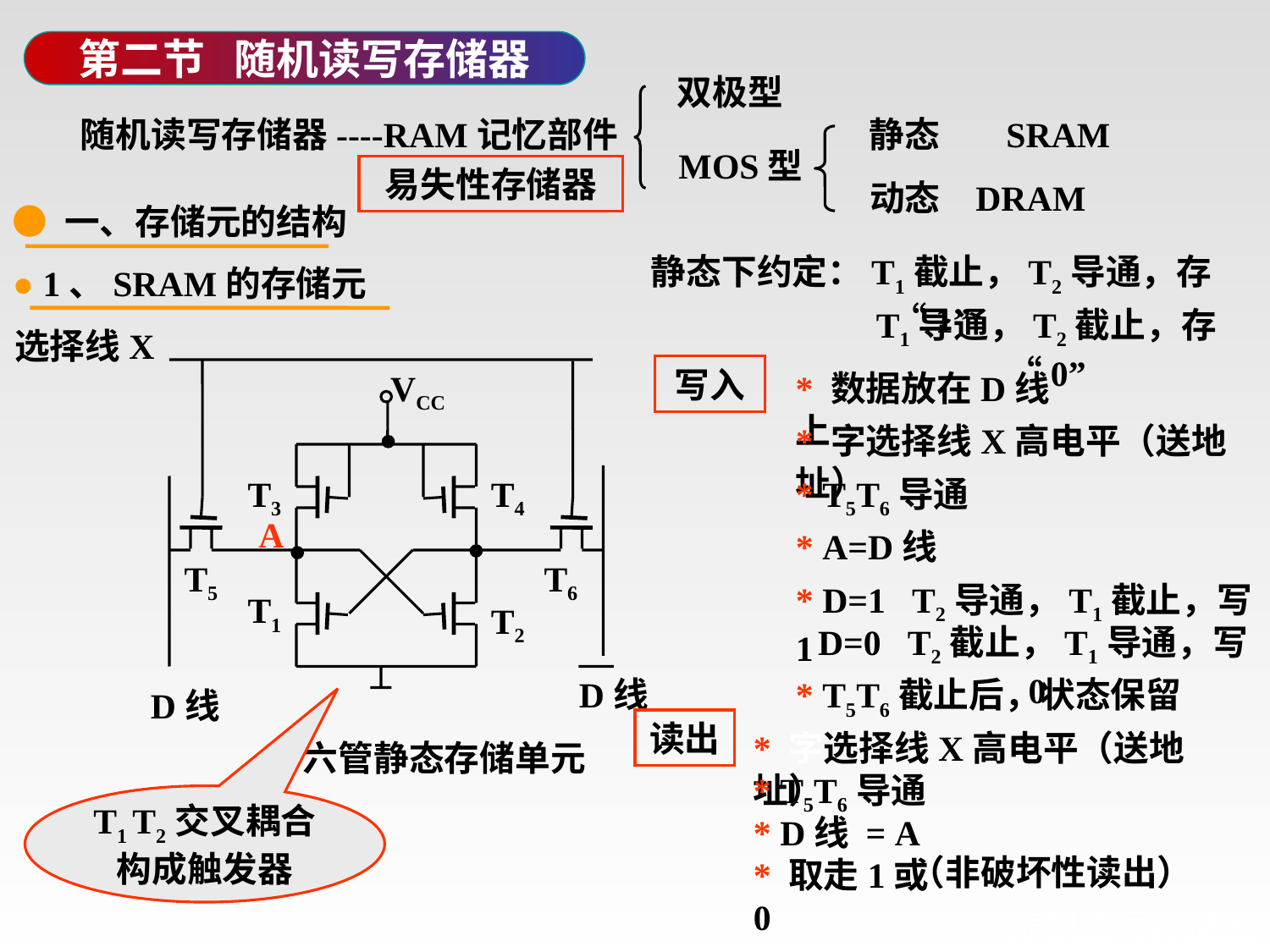

第二节   随机读写存储器
双极型

随机读写存储器----RAM记忆部件
静态
SRAM

MOS型
易失性存储器
动态
DRAM
● 一、存储元的结构

静态下约定：T1截止，T2导通，存“1”
● 1、SRAM的存储元

T1导通，T2截止，存“0”
选择线X

T3
T4

T5

T6

T1

T2

D线

D线

VCC

写入
* 数据放在D线上
* 字选择线X高电平（送地址）
* T5T6导通
A
* A=D线
* D=1   T2导通，T1截止，写1
D=0   T2截止，T1导通，写0
* T5T6截止后，状态保留
读出
* 字选择线X高电平（送地址）
六管静态存储单元
* T5T6导通
T1 T2交叉耦合构成触发器
* D线 = A
（非破坏性读出）
* 取走1或0
# 随机读写存储器